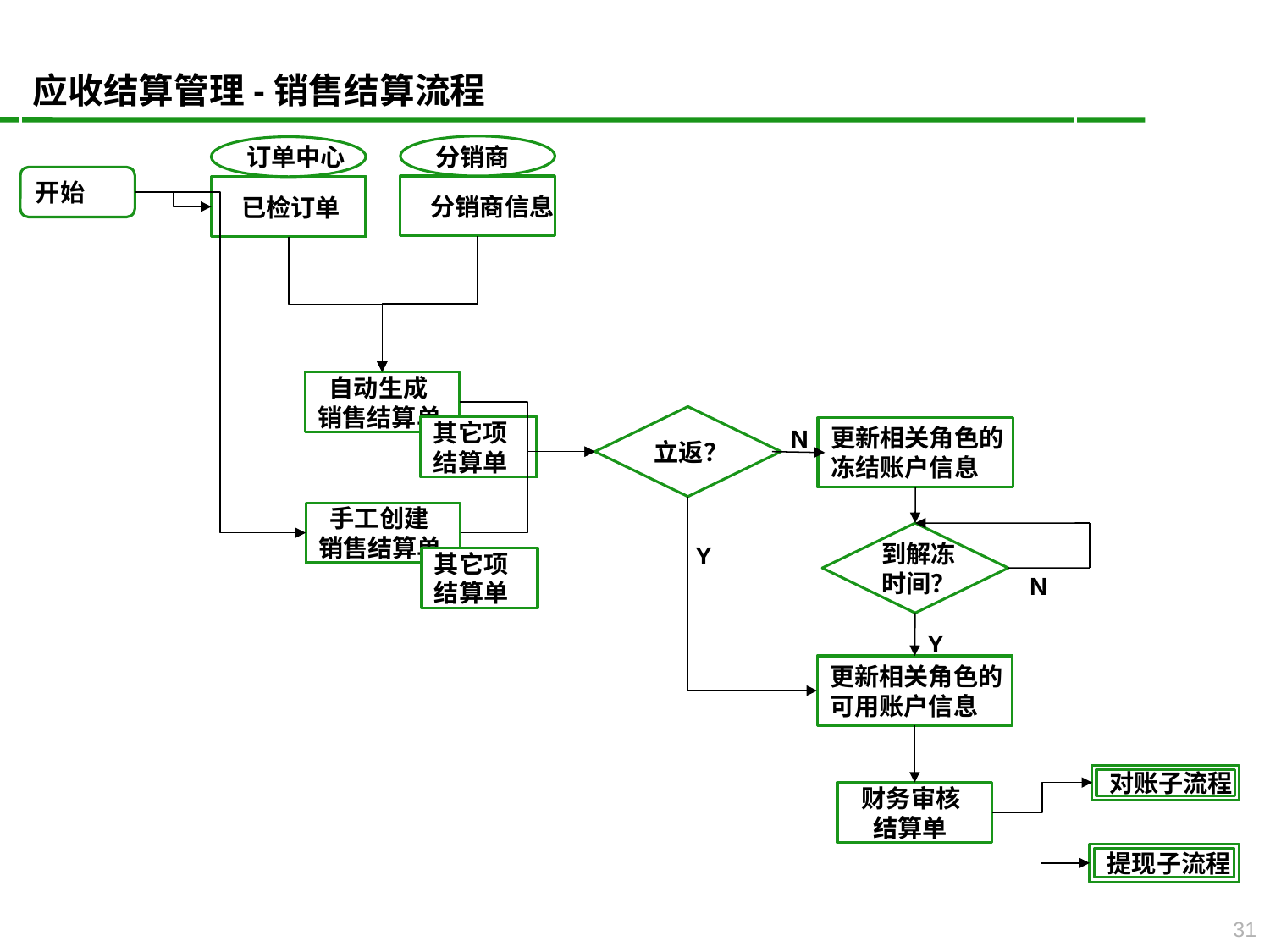

应收结算管理-销售结算流程
分销商
订单中心
开始
  分销商信息
  已检订单
 自动生成
销售结算单
立返？
其它项
结算单
更新相关角色的
冻结账户信息
N
 手工创建
销售结算单
到解冻
时间？
Y
其它项
结算单
N
Y
更新相关角色的
可用账户信息
对账子流程
 财务审核
   结算单
提现子流程
31